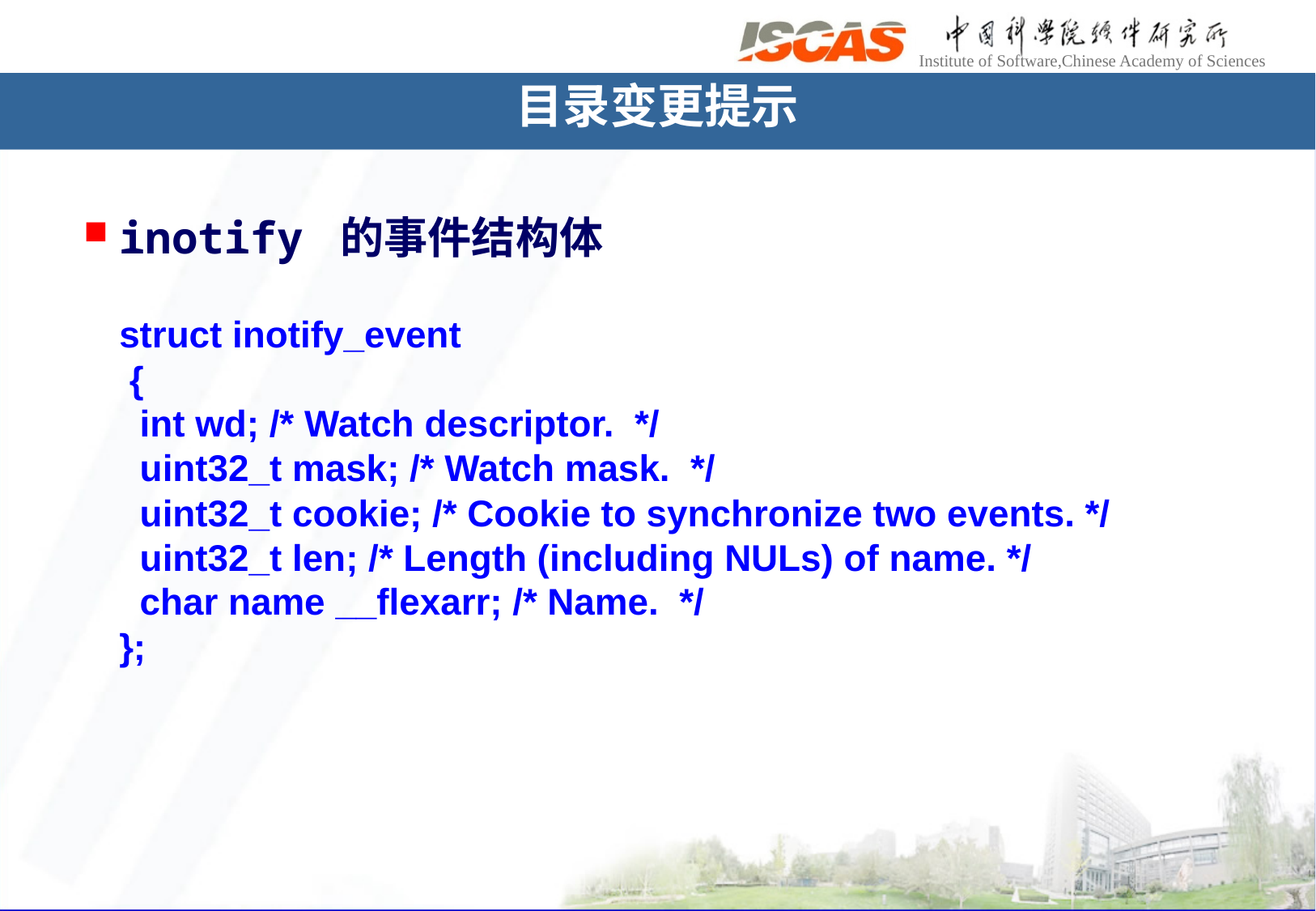

目录变更提示

inotify 的事件结构体
struct inotify_event
 {
  int wd; /* Watch descriptor.  */
  uint32_t mask; /* Watch mask.  */
  uint32_t cookie; /* Cookie to synchronize two events. */
  uint32_t len; /* Length (including NULs) of name. */
  char name __flexarr; /* Name.  */
};